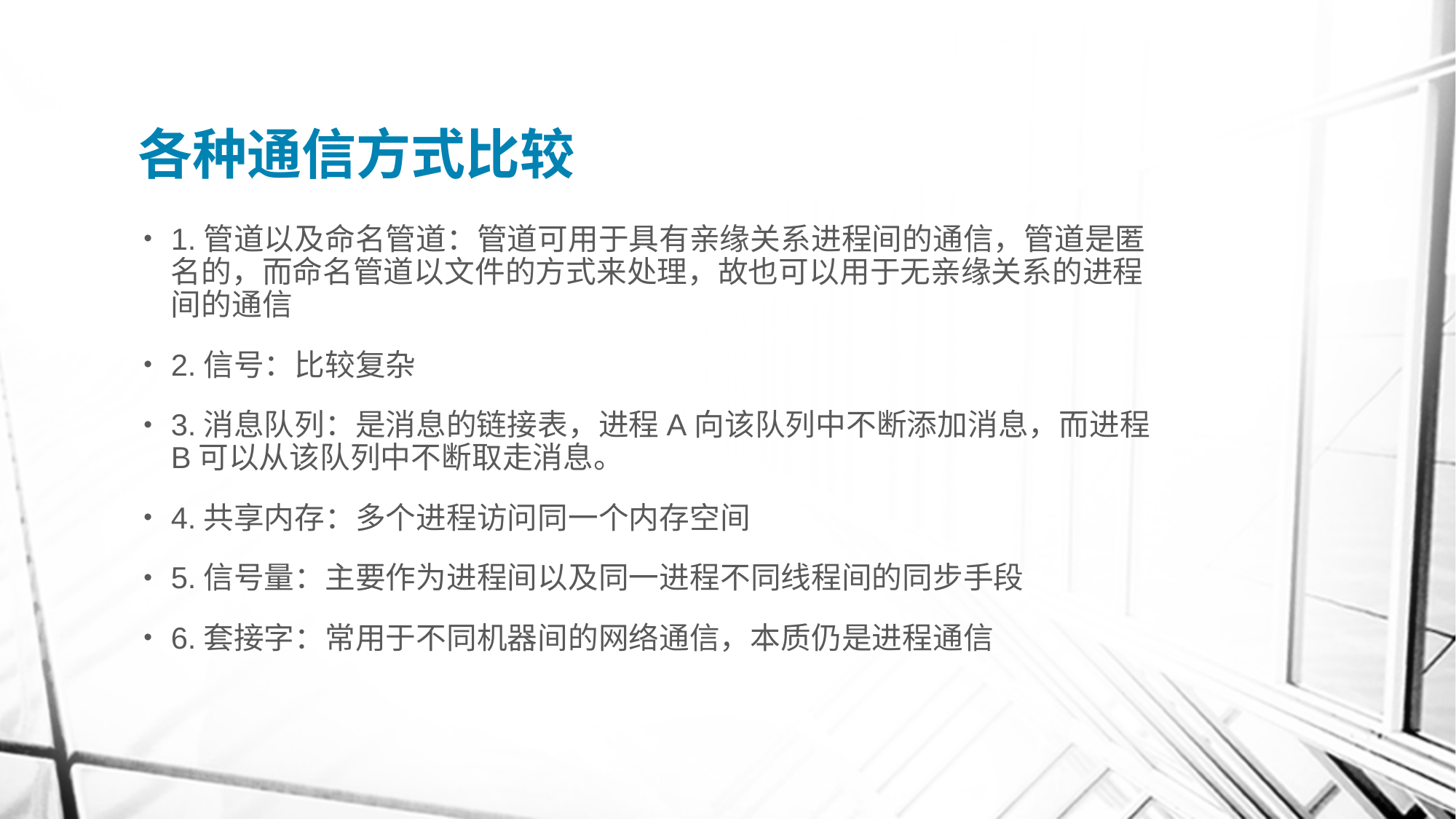

# 各种通信方式比较
1.管道以及命名管道：管道可用于具有亲缘关系进程间的通信，管道是匿名的，而命名管道以文件的方式来处理，故也可以用于无亲缘关系的进程间的通信
2.信号：比较复杂
3.消息队列：是消息的链接表，进程A向该队列中不断添加消息，而进程B可以从该队列中不断取走消息。
4.共享内存：多个进程访问同一个内存空间
5.信号量：主要作为进程间以及同一进程不同线程间的同步手段
6.套接字：常用于不同机器间的网络通信，本质仍是进程通信